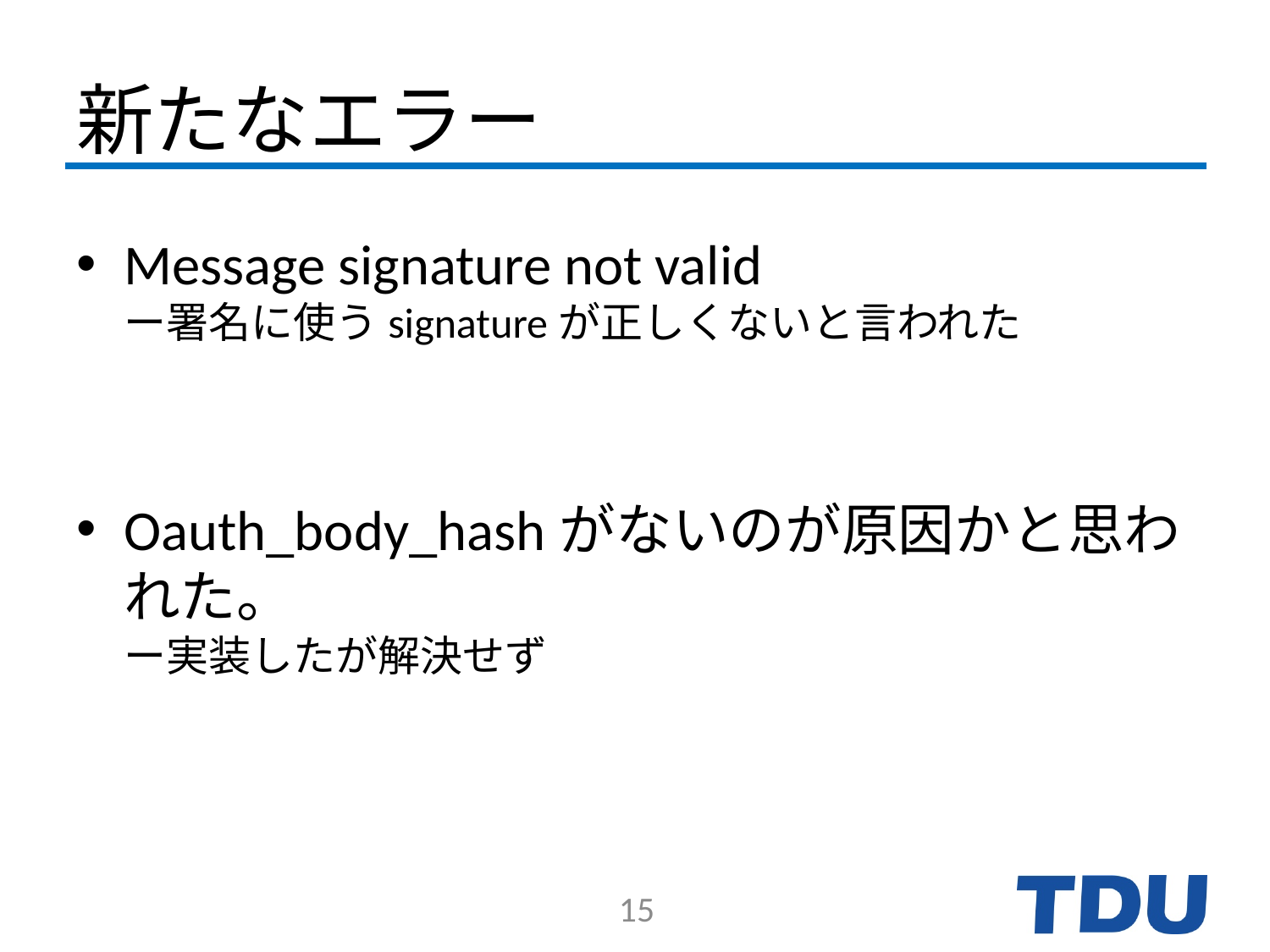

# 新たなエラー
Message signature not valid
ー署名に使うsignatureが正しくないと言われた
Oauth_body_hashがないのが原因かと思われた。
ー実装したが解決せず
15